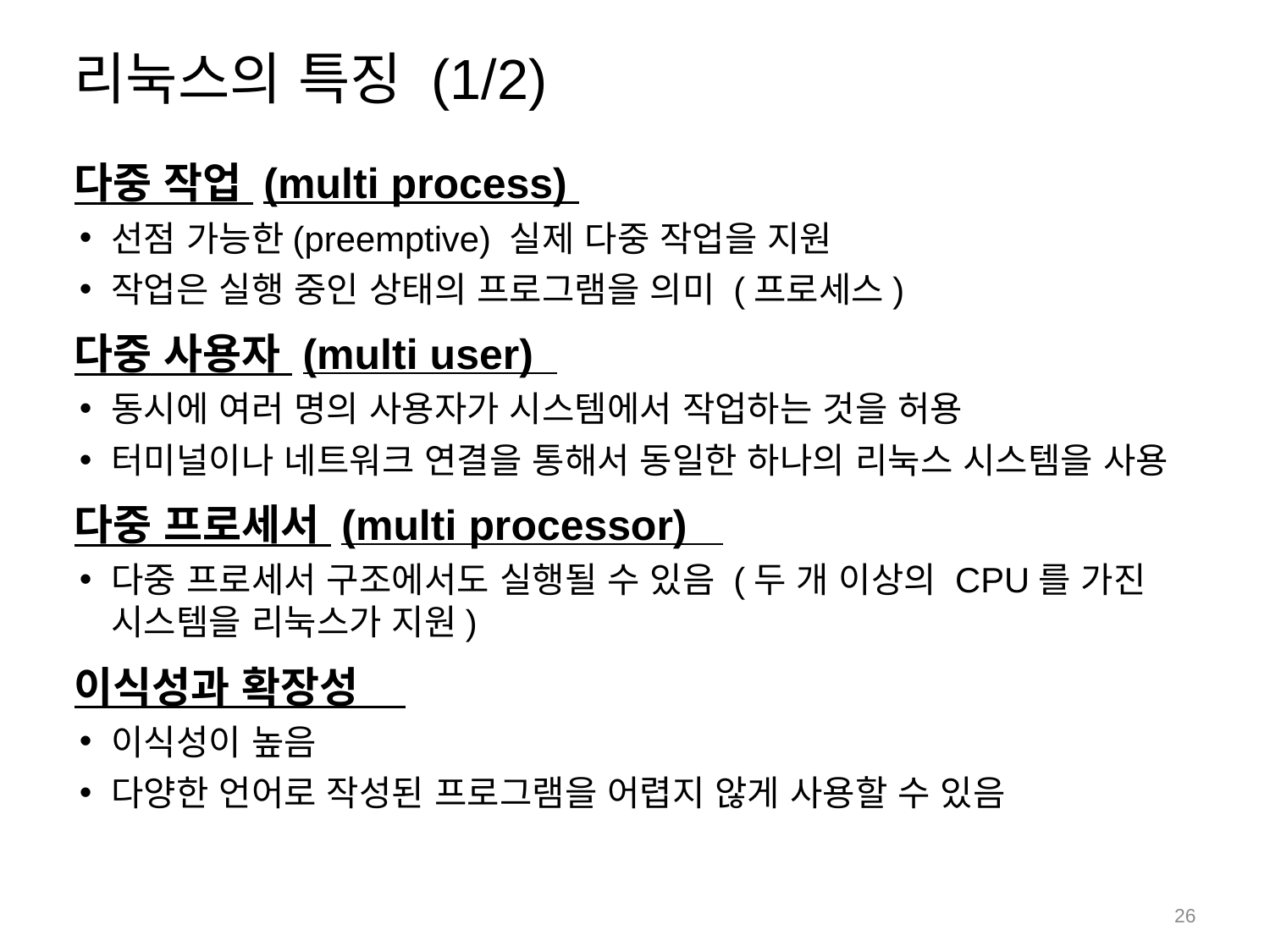

# 리눅스의 특징 (1/2)
다중 작업 (multi process)
선점 가능한(preemptive) 실제 다중 작업을 지원
작업은 실행 중인 상태의 프로그램을 의미 (프로세스)
다중 사용자 (multi user)
동시에 여러 명의 사용자가 시스템에서 작업하는 것을 허용
터미널이나 네트워크 연결을 통해서 동일한 하나의 리눅스 시스템을 사용
다중 프로세서 (multi processor)
다중 프로세서 구조에서도 실행될 수 있음 (두 개 이상의 CPU를 가진 시스템을 리눅스가 지원)
이식성과 확장성
이식성이 높음
다양한 언어로 작성된 프로그램을 어렵지 않게 사용할 수 있음

26